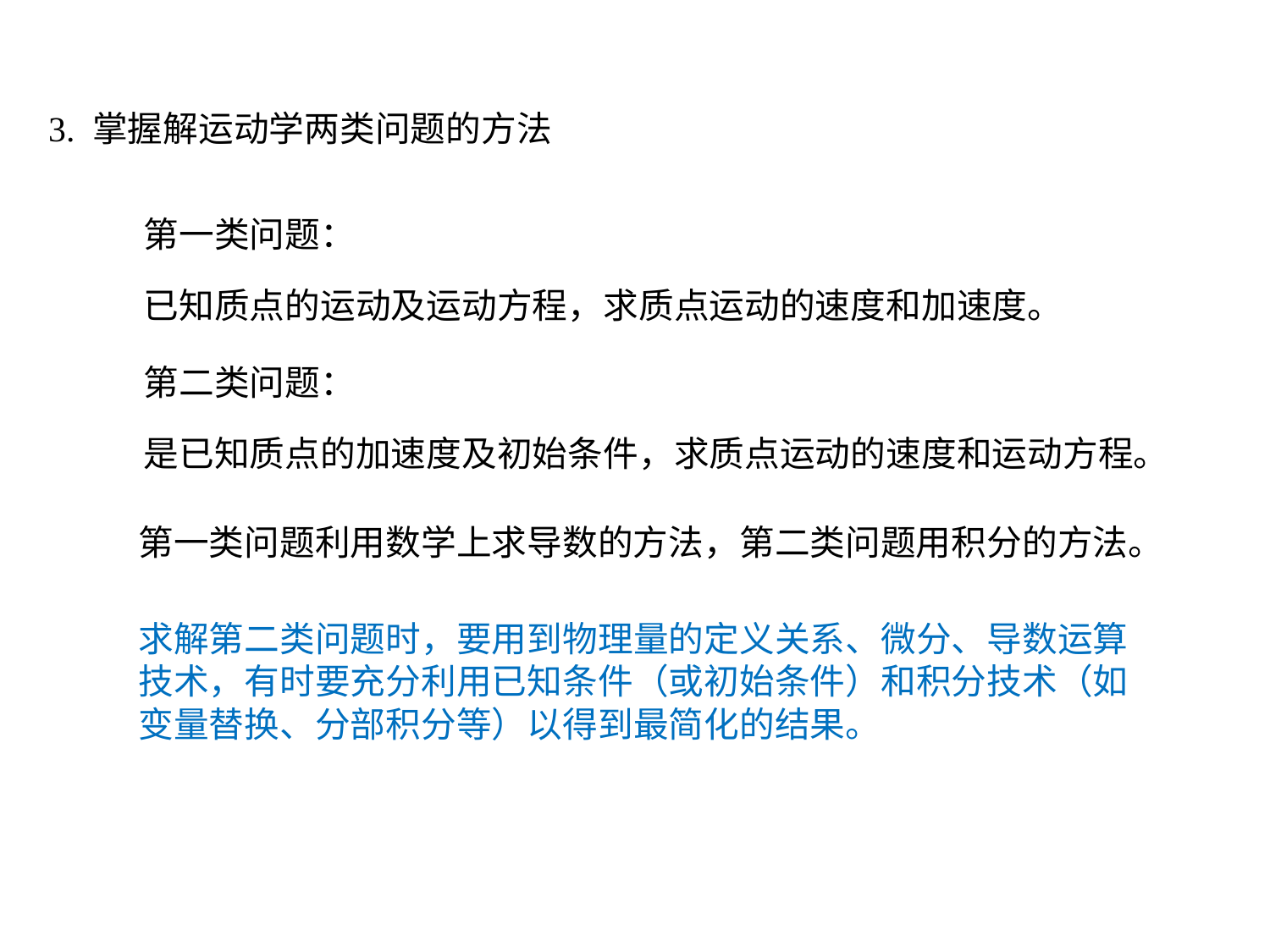

3. 掌握解运动学两类问题的方法
第一类问题：
已知质点的运动及运动方程，求质点运动的速度和加速度。
第二类问题：
是已知质点的加速度及初始条件，求质点运动的速度和运动方程。
第一类问题利用数学上求导数的方法，第二类问题用积分的方法。
求解第二类问题时，要用到物理量的定义关系、微分、导数运算技术，有时要充分利用已知条件（或初始条件）和积分技术（如变量替换、分部积分等）以得到最简化的结果。
4